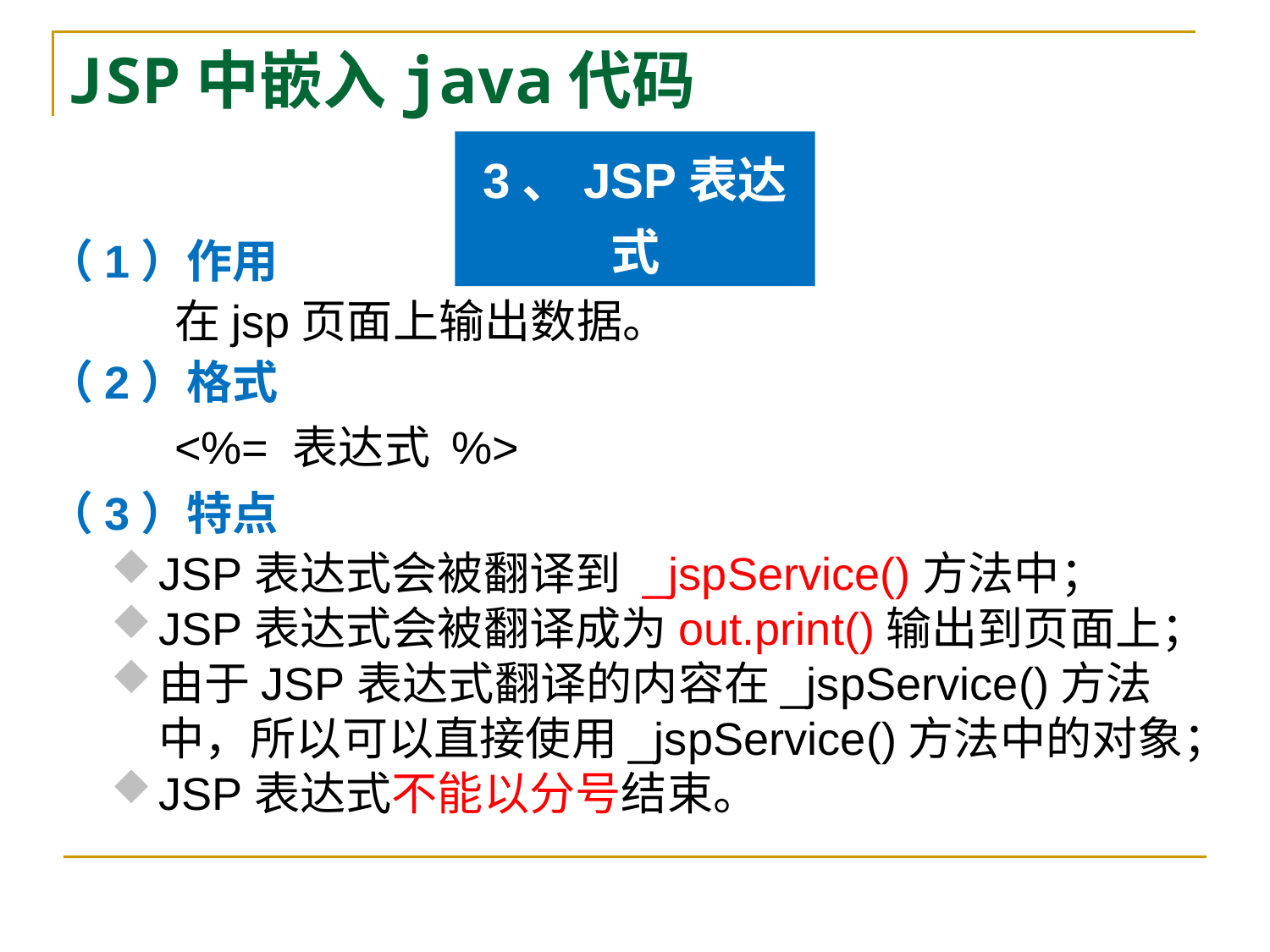

# JSP中嵌入java代码
3、JSP表达式
（1）作用
	在jsp页面上输出数据。
（2）格式
	<%= 表达式 %>
（3）特点
JSP表达式会被翻译到 _jspService()方法中；
JSP表达式会被翻译成为out.print()输出到页面上；
由于JSP表达式翻译的内容在_jspService()方法中，所以可以直接使用_jspService()方法中的对象；
JSP表达式不能以分号结束。